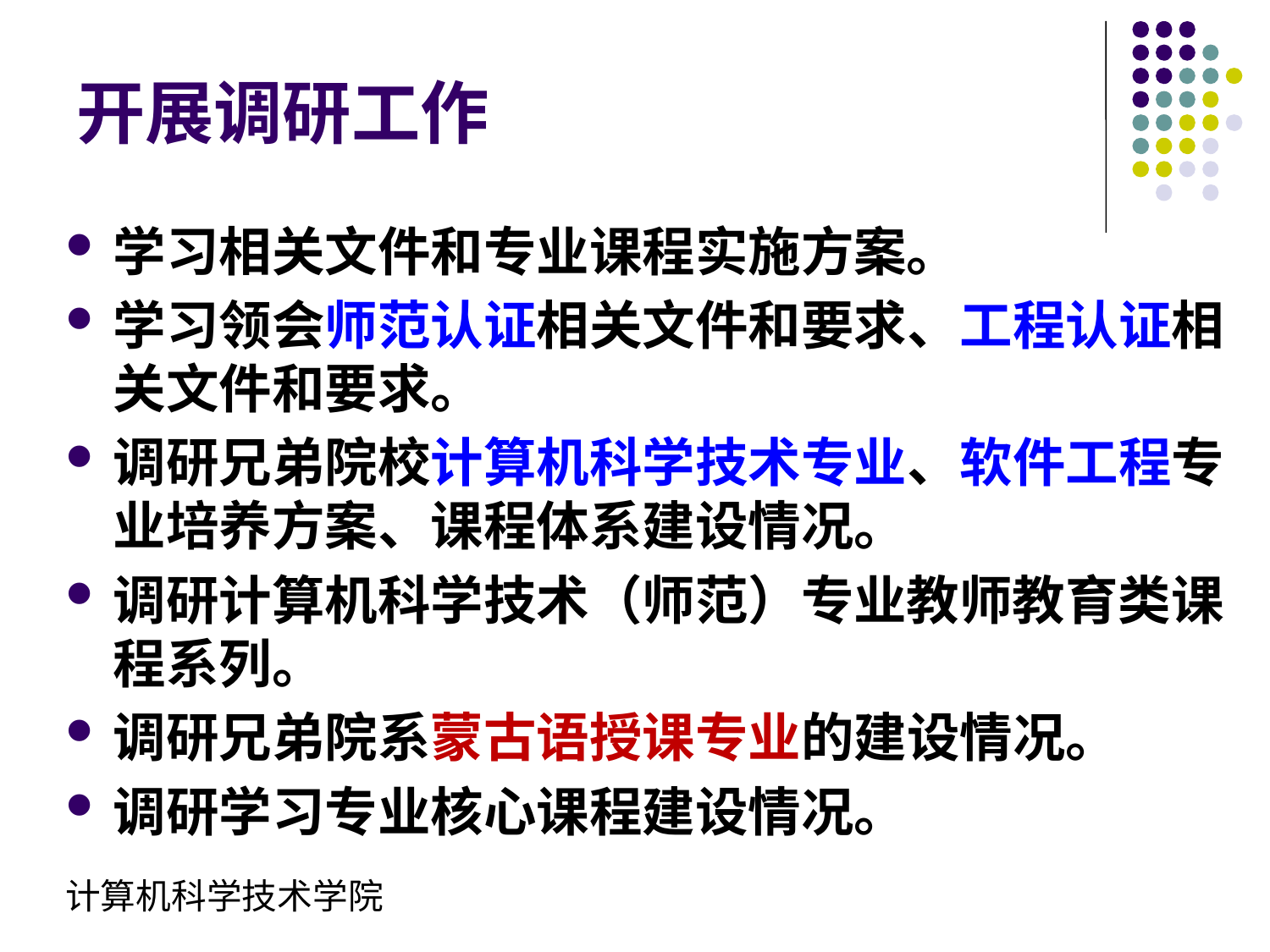

# 开展调研工作
学习相关文件和专业课程实施方案。
学习领会师范认证相关文件和要求、工程认证相关文件和要求。
调研兄弟院校计算机科学技术专业、软件工程专业培养方案、课程体系建设情况。
调研计算机科学技术（师范）专业教师教育类课程系列。
调研兄弟院系蒙古语授课专业的建设情况。
调研学习专业核心课程建设情况。